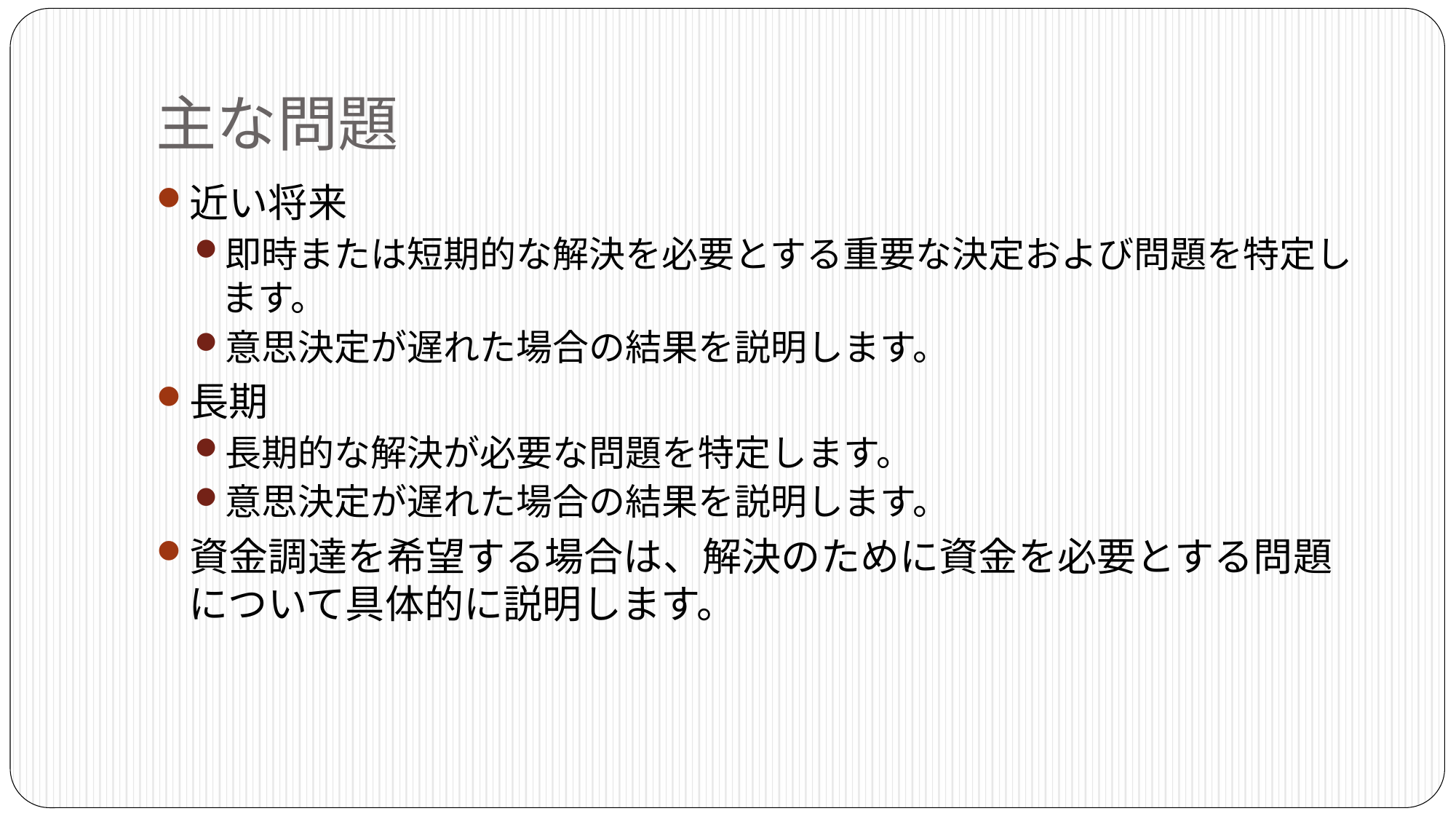

# 主な問題
近い将来
即時または短期的な解決を必要とする重要な決定および問題を特定します。
意思決定が遅れた場合の結果を説明します。
長期
長期的な解決が必要な問題を特定します。
意思決定が遅れた場合の結果を説明します。
資金調達を希望する場合は、解決のために資金を必要とする問題について具体的に説明します。